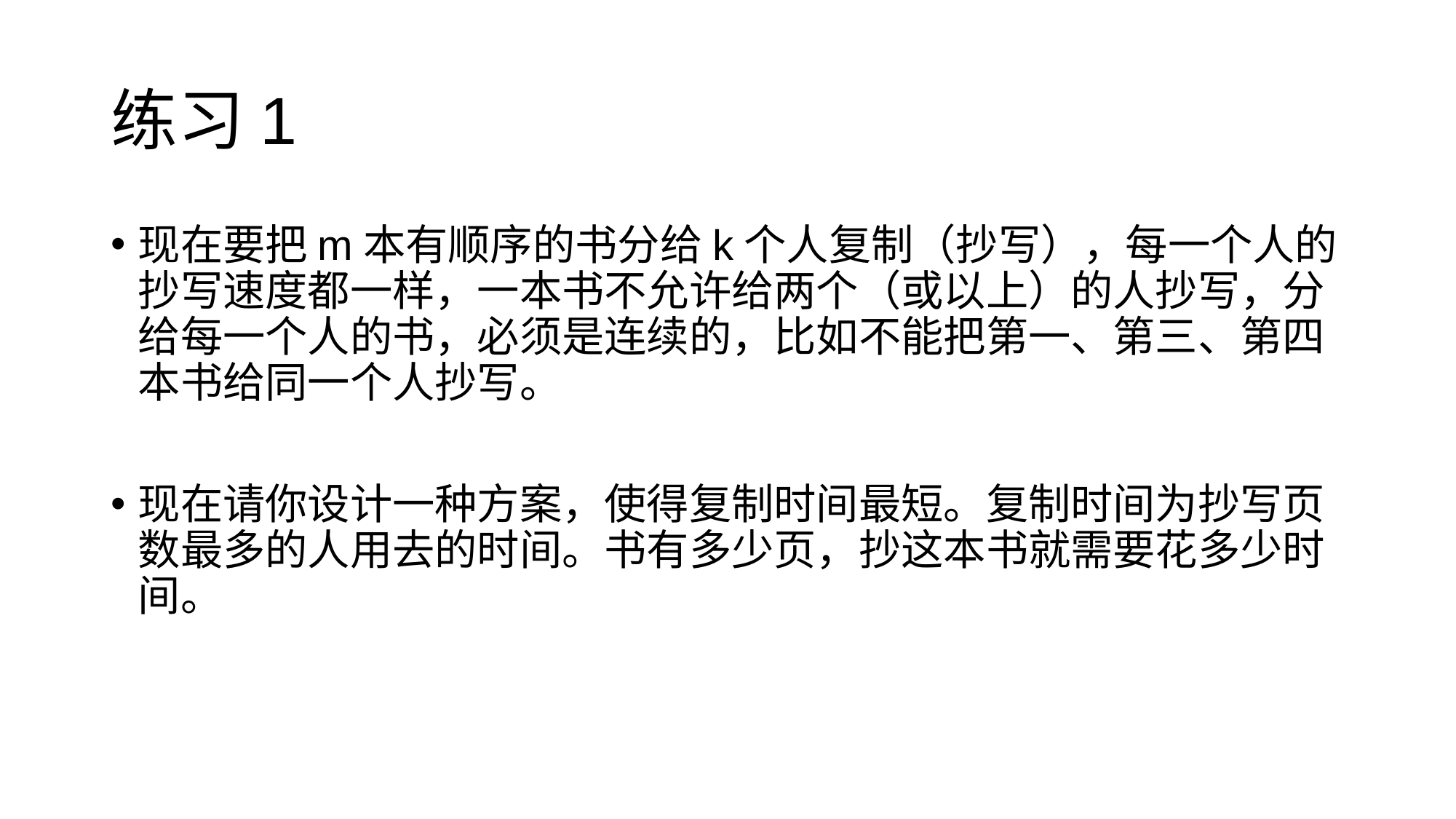

# 练习1
现在要把m本有顺序的书分给k个人复制（抄写），每一个人的抄写速度都一样，一本书不允许给两个（或以上）的人抄写，分给每一个人的书，必须是连续的，比如不能把第一、第三、第四本书给同一个人抄写。

现在请你设计一种方案，使得复制时间最短。复制时间为抄写页数最多的人用去的时间。书有多少页，抄这本书就需要花多少时间。